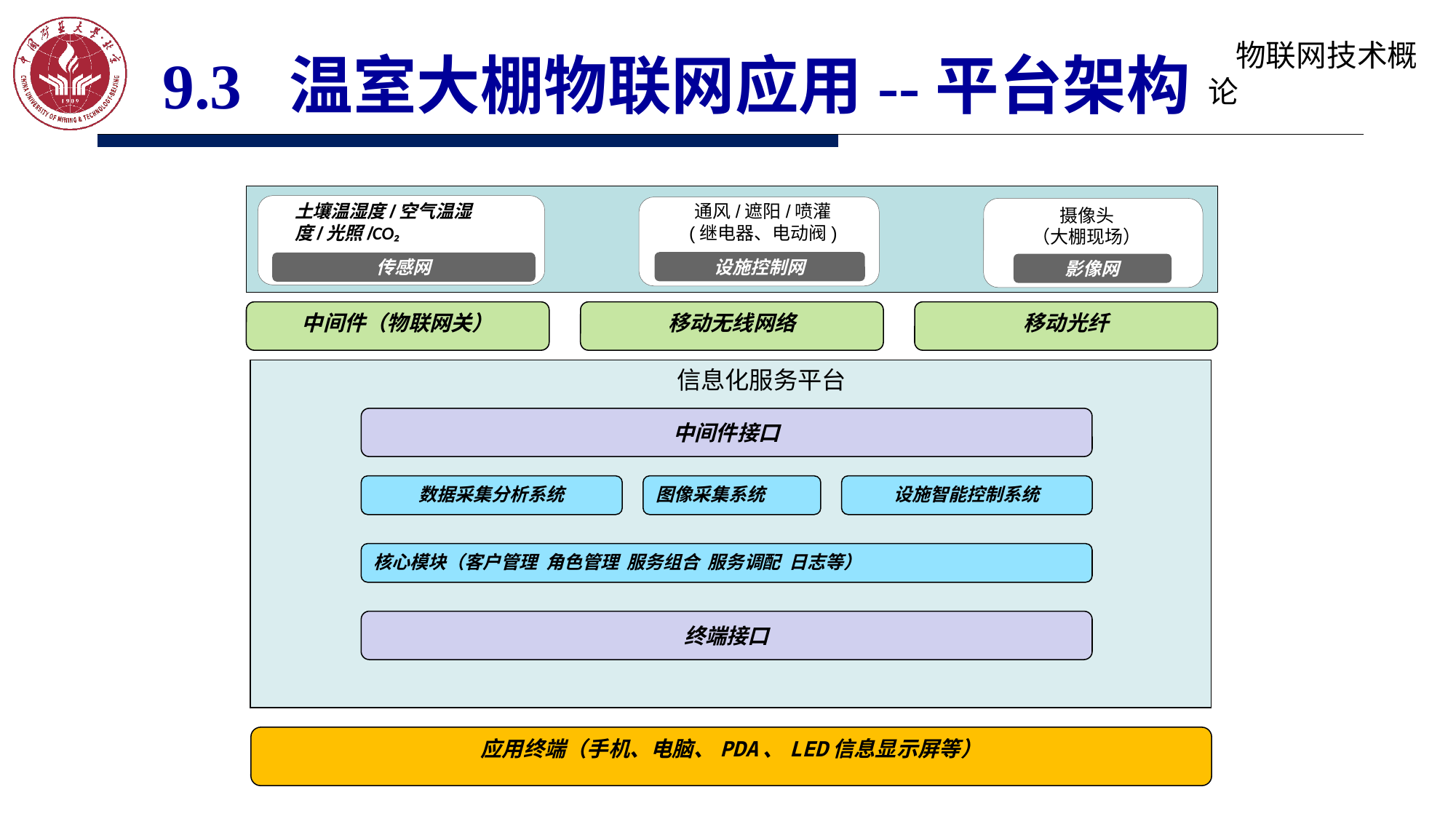

9.3  温室大棚物联网应用--平台架构

土壤温湿度/空气温湿度/光照/CO₂
通风/遮阳/喷灌
(继电器、电动阀)

摄像头
（大棚现场）

设施控制网
传感网
影像网
中间件（物联网关）
移动无线网络
移动光纤

信息化服务平台
中间件接口
数据采集分析系统
图像采集系统
设施智能控制系统
核心模块（客户管理  角色管理  服务组合  服务调配  日志等）
终端接口
应用终端（手机、电脑、PDA、LED信息显示屏等）